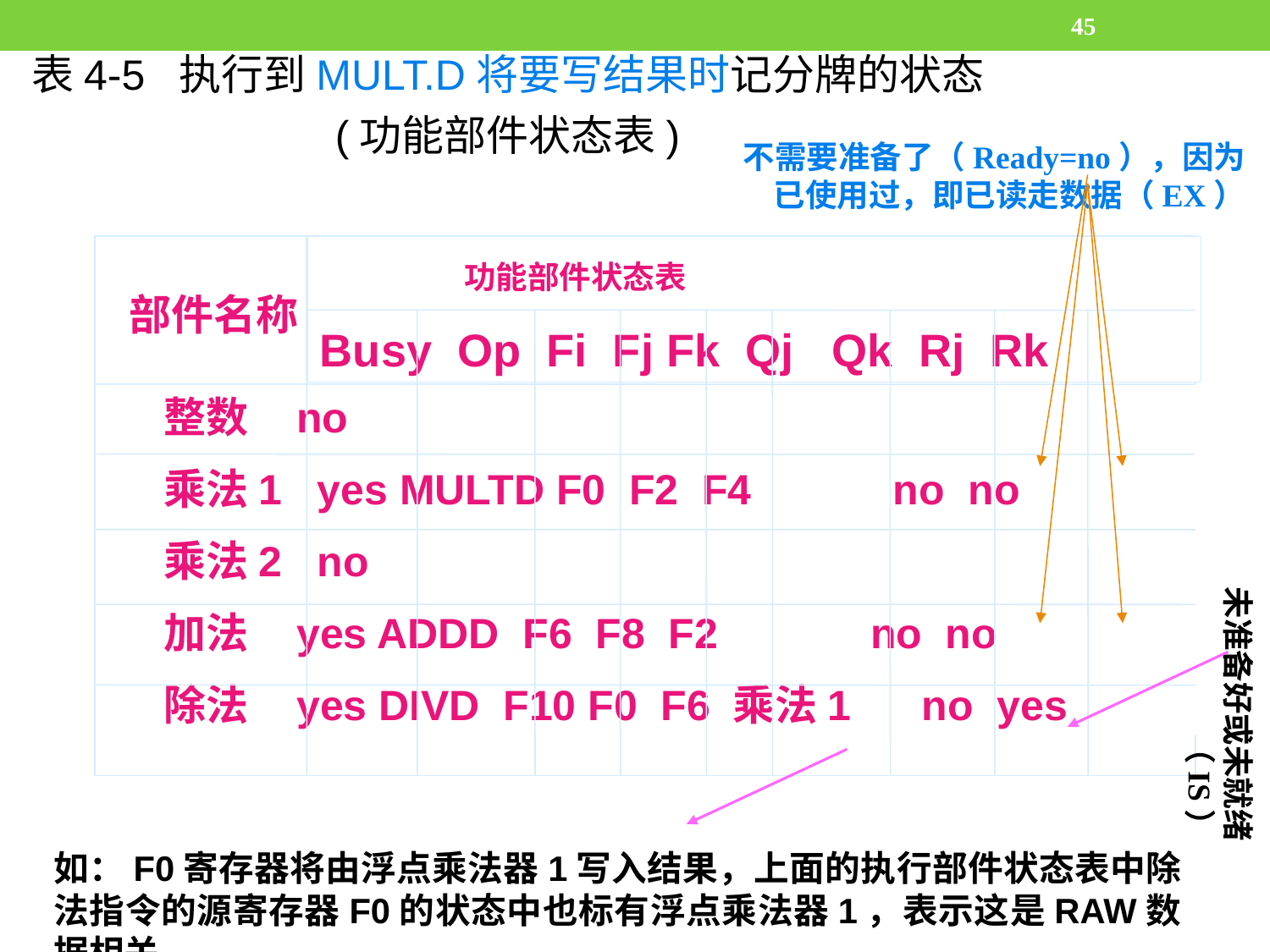

45
表4-5  执行到MULT.D将要写结果时记分牌的状态
(功能部件状态表)
不需要准备了（Ready=no），因为已使用过，即已读走数据（EX）

                   功能部件状态表
Busy  Op  Fi  Fj Fk  Qj   Qk  Rj  Rk
部件名称

整数    no
乘法1   yes MULTD F0  F2  F4            no  no
乘法2   no
加法    yes ADDD  F6  F8  F2             no  no
除法    yes DIVD  F10 F0  F6 乘法1      no  yes

未准备好或未就绪（IS）

如：F0寄存器将由浮点乘法器1写入结果，上面的执行部件状态表中除法指令的源寄存器F0的状态中也标有浮点乘法器1，表示这是RAW数据相关